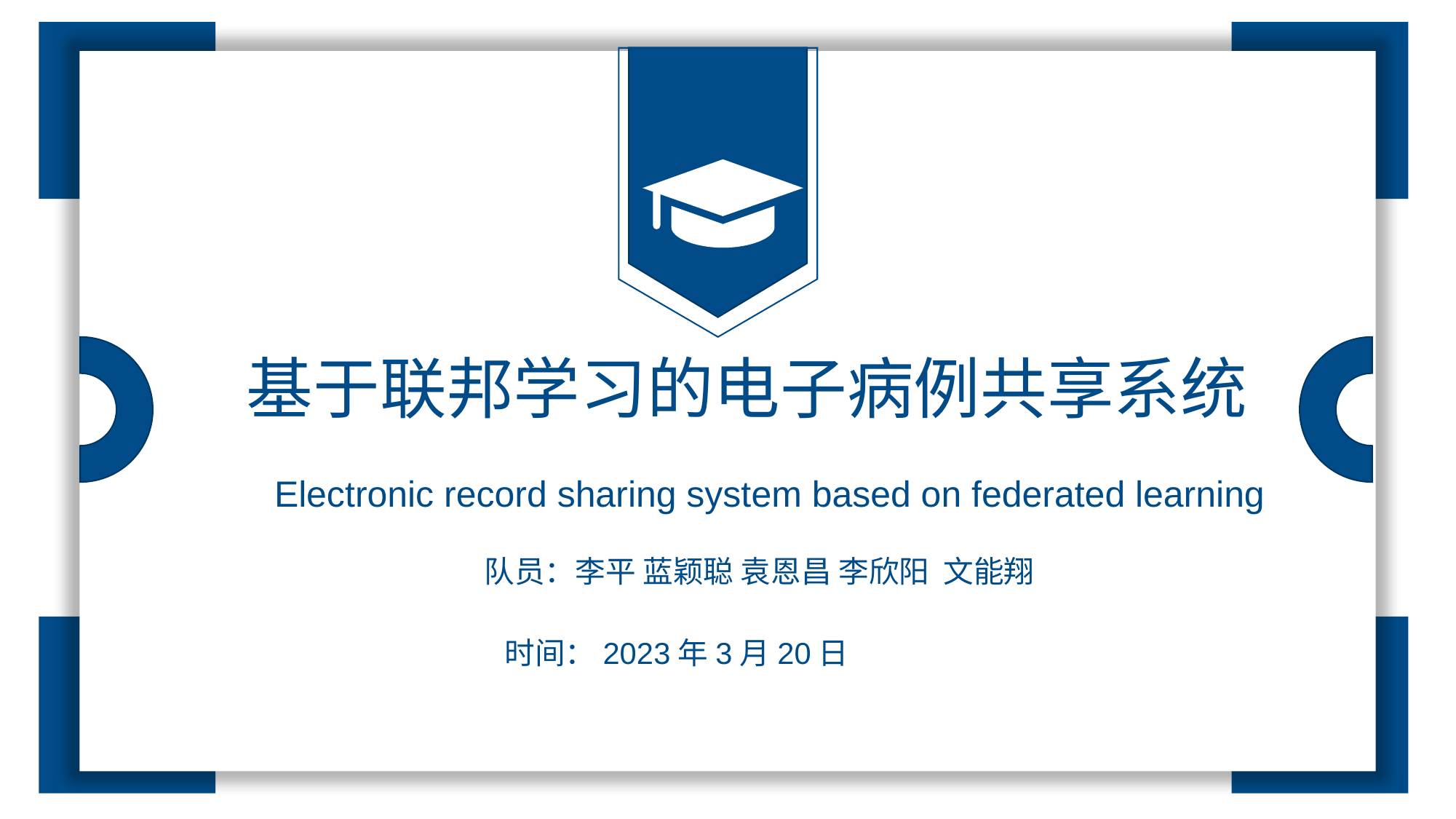

基于联邦学习的电子病例共享系统

Electronic record sharing system based on federated learning
队员：李平 蓝颖聪 袁恩昌 李欣阳  文能翔
时间：2023年3月20日